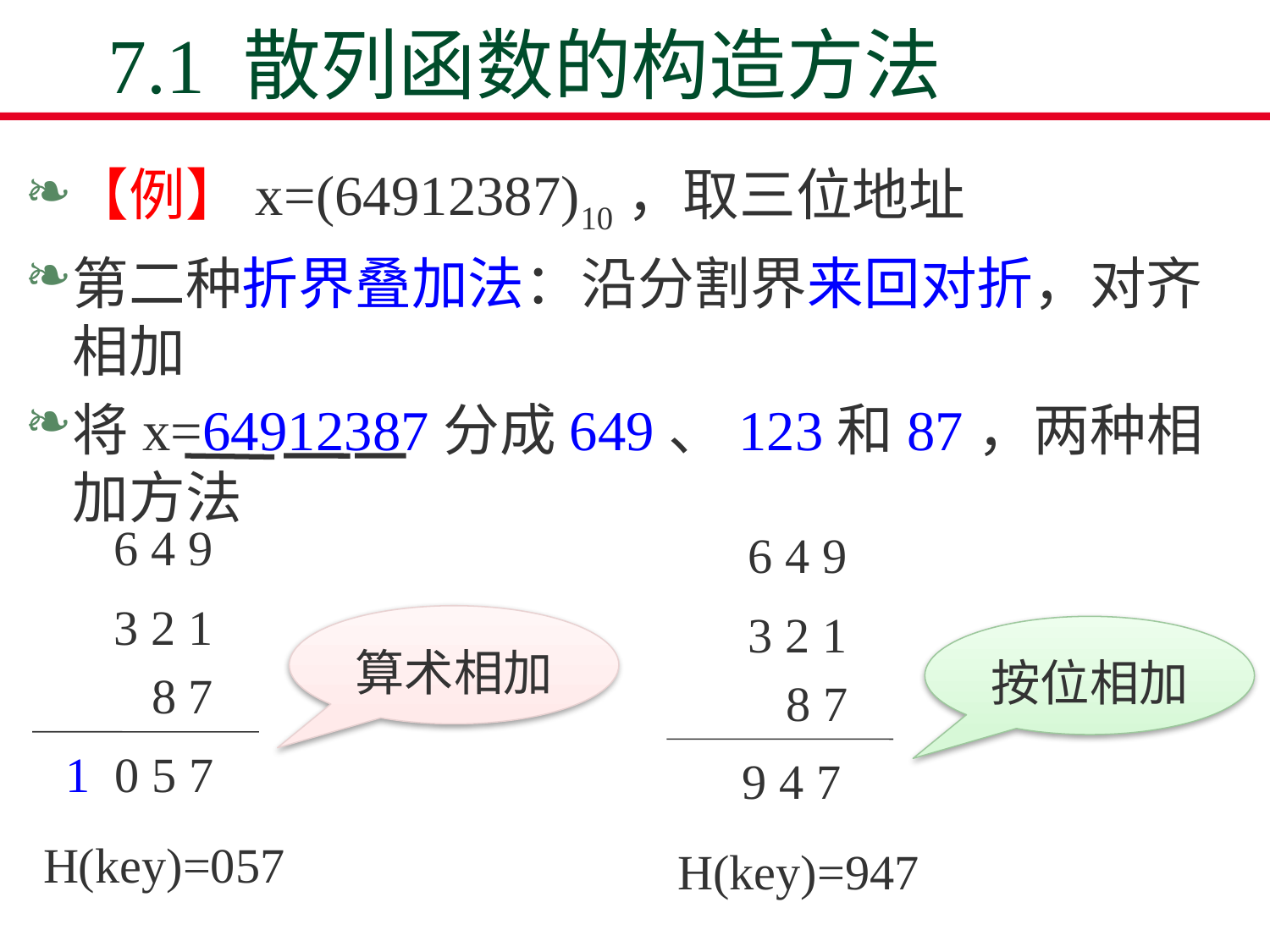

# 7.1 散列函数的构造方法
【例】x=(64912387)10，取三位地址
第二种折界叠加法：沿分割界来回对折，对齐相加
将x=64912387分成649、123和87，两种相加方法

6 4 9
3 2 1
算术相加
8 7
1  0 5 7

H(key)=057
6 4 9
3 2 1
按位相加
8 7
  9 4 7

H(key)=947